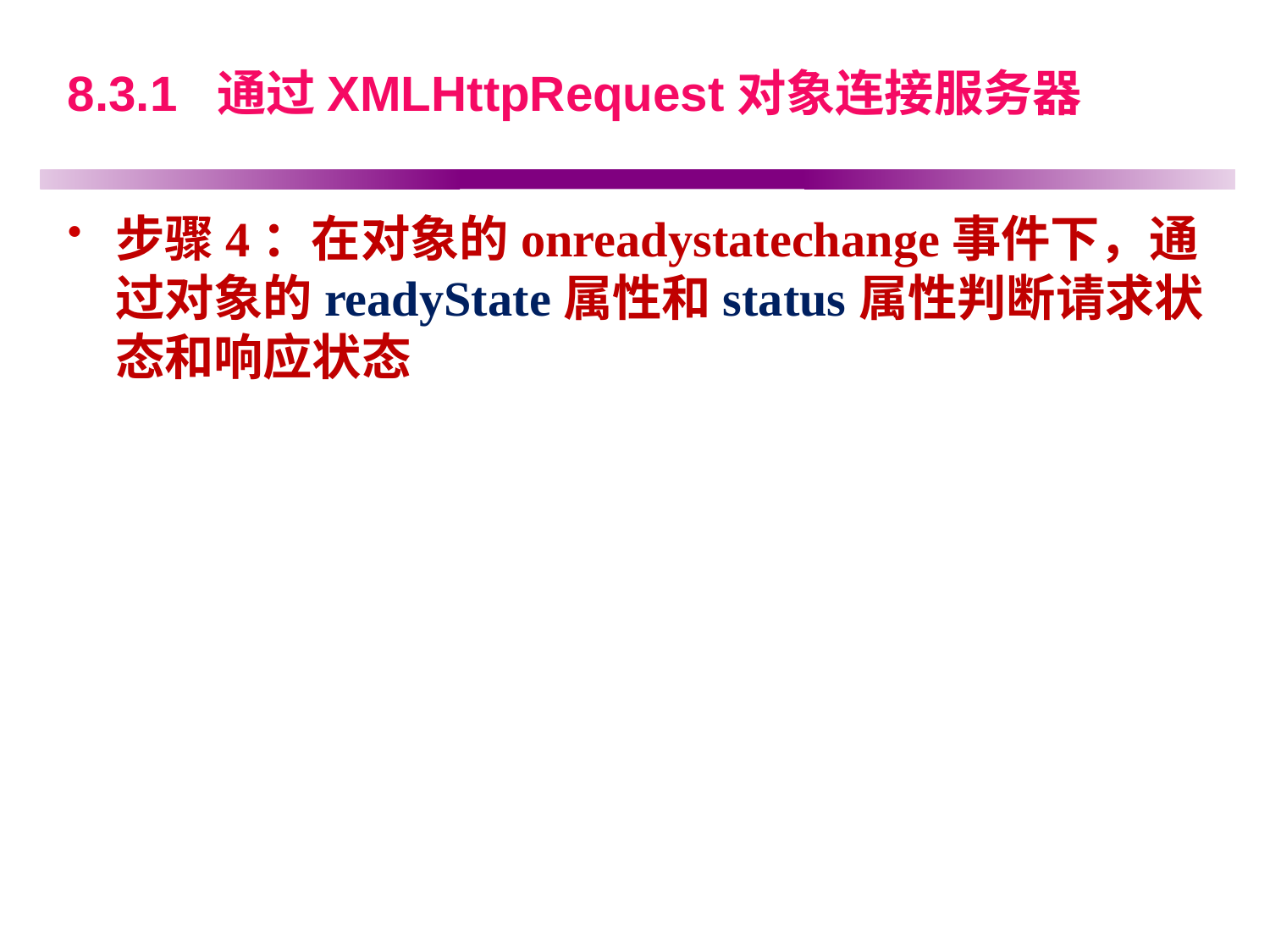

# 8.3.1  通过XMLHttpRequest对象连接服务器
步骤4：在对象的onreadystatechange事件下，通过对象的readyState属性和status属性判断请求状态和响应状态